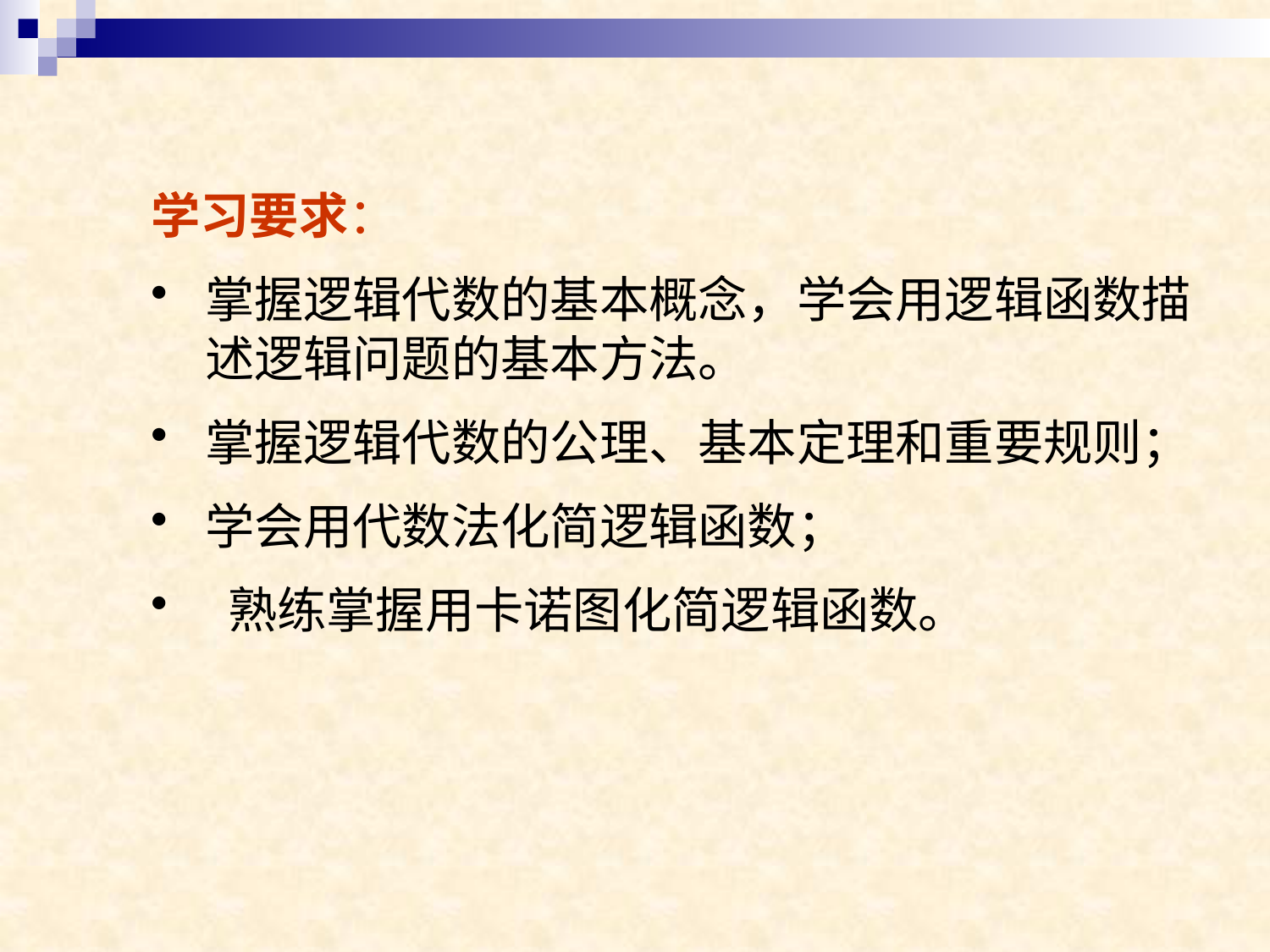

学习要求：
掌握逻辑代数的基本概念，学会用逻辑函数描述逻辑问题的基本方法。
掌握逻辑代数的公理、基本定理和重要规则；
学会用代数法化简逻辑函数；
 熟练掌握用卡诺图化简逻辑函数。